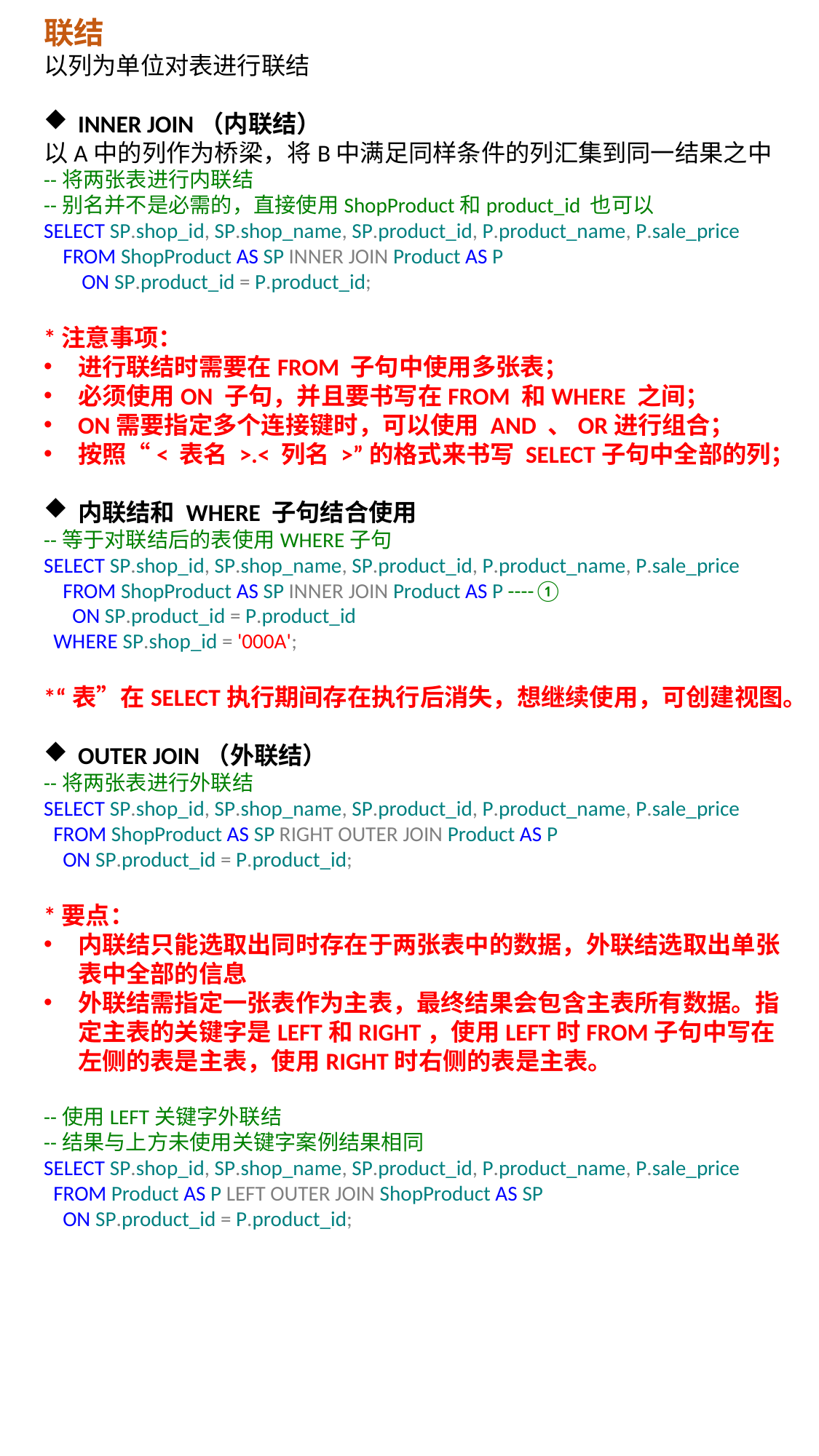

联结
以列为单位对表进行联结

INNER JOIN（内联结）
以A中的列作为桥梁，将B中满足同样条件的列汇集到同一结果之中
--将两张表进行内联结
--别名并不是必需的，直接使用ShopProduct和product_id 也可以
SELECT SP.shop_id, SP.shop_name, SP.product_id, P.product_name, P.sale_price
    FROM ShopProduct AS SP INNER JOIN Product AS P
        ON SP.product_id = P.product_id;

*注意事项：
进行联结时需要在FROM 子句中使用多张表；
必须使用ON 子句，并且要书写在FROM 和WHERE 之间；
ON需要指定多个连接键时，可以使用 AND 、OR进行组合；
按照“< 表名 >.< 列名 >”的格式来书写 SELECT子句中全部的列；

内联结和 WHERE 子句结合使用
--等于对联结后的表使用WHERE子句
SELECT SP.shop_id, SP.shop_name, SP.product_id, P.product_name, P.sale_price
    FROM ShopProduct AS SP INNER JOIN Product AS P ----①
      ON SP.product_id = P.product_id
  WHERE SP.shop_id = '000A';

*“表”在SELECT执行期间存在执行后消失，想继续使用，可创建视图。

OUTER JOIN（外联结）
--将两张表进行外联结
SELECT SP.shop_id, SP.shop_name, SP.product_id, P.product_name, P.sale_price
  FROM ShopProduct AS SP RIGHT OUTER JOIN Product AS P
    ON SP.product_id = P.product_id;

*要点：
内联结只能选取出同时存在于两张表中的数据，外联结选取出单张表中全部的信息
外联结需指定一张表作为主表，最终结果会包含主表所有数据。指定主表的关键字是LEFT和RIGHT，使用LEFT时FROM子句中写在左侧的表是主表，使用RIGHT时右侧的表是主表。

--使用LEFT关键字外联结
--结果与上方未使用关键字案例结果相同
SELECT SP.shop_id, SP.shop_name, SP.product_id, P.product_name, P.sale_price
  FROM Product AS P LEFT OUTER JOIN ShopProduct AS SP
    ON SP.product_id = P.product_id;